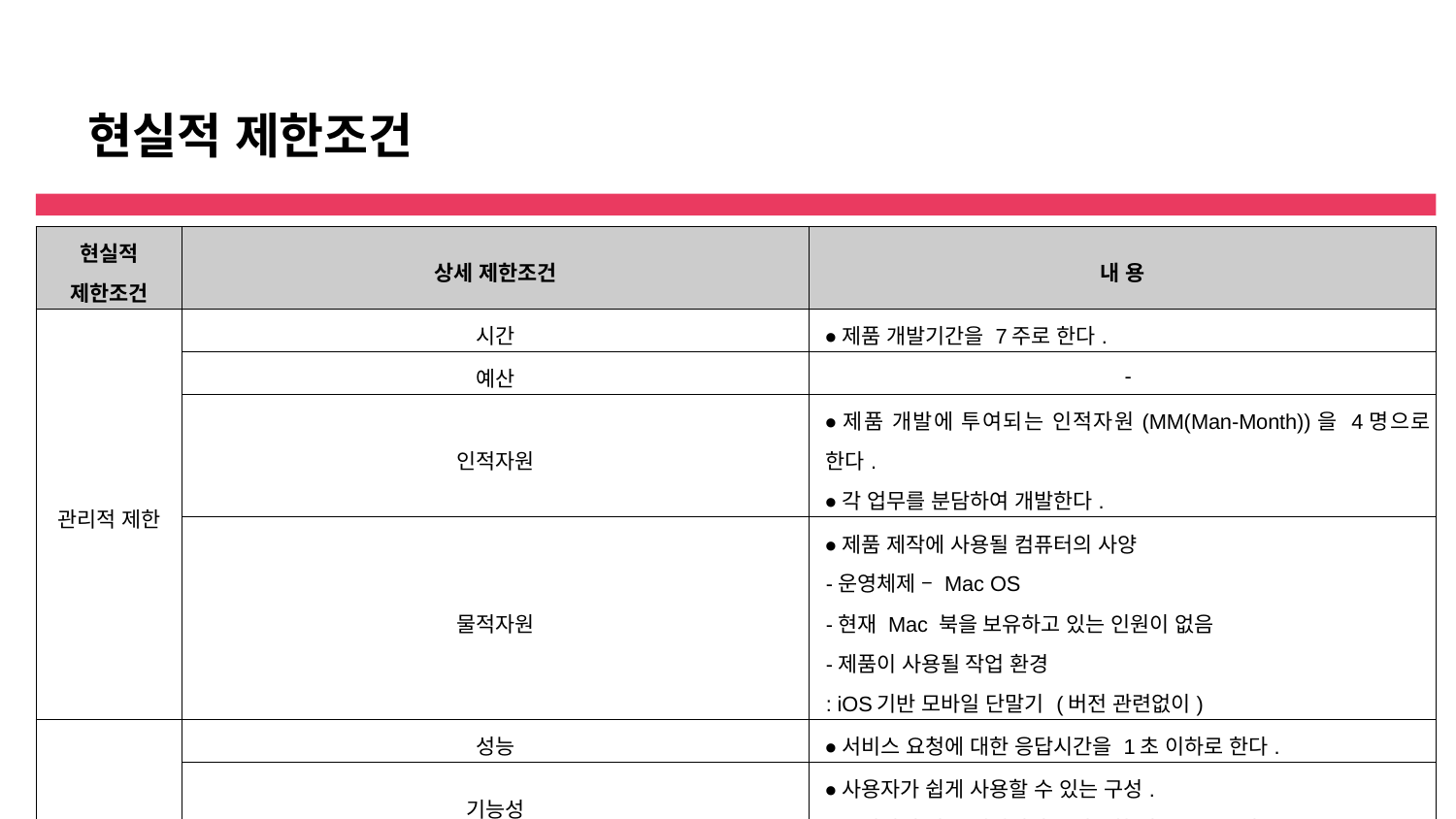

현실적 제한조건

| 현실적 제한조건 | 상세 제한조건 | 내 용 |
| --- | --- | --- |
| 관리적 제한 | 시간 | ⦁제품 개발기간을 7주로 한다. |
|  | 예산 | - |
|  | 인적자원 | ⦁제품 개발에 투여되는 인적자원(MM(Man-Month))을 4명으로 한다. ⦁각 업무를 분담하여 개발한다. |
|  | 물적자원 | ⦁제품 제작에 사용될 컴퓨터의 사양 -운영체제 – Mac OS -현재 Mac 북을 보유하고 있는 인원이 없음 -제품이 사용될 작업 환경 : iOS기반 모바일 단말기 (버전 관련없이) |
| 시스템적 요구 | 성능 | ⦁서비스 요청에 대한 응답시간을 1초 이하로 한다. |
|  | 기능성 | ⦁사용자가 쉽게 사용할 수 있는 구성. ⦁복잡하지 않고 핵심적이고 단순한 기능들로 구성. |
|  | 이식성 | ⦁제품은 iOS 환경에서 작동될 수 있어야 한다. |
|  | 유지보수성 | ⦁수정 예상 LOC(Line Of Codes)가 100 이하이도록 한다. |